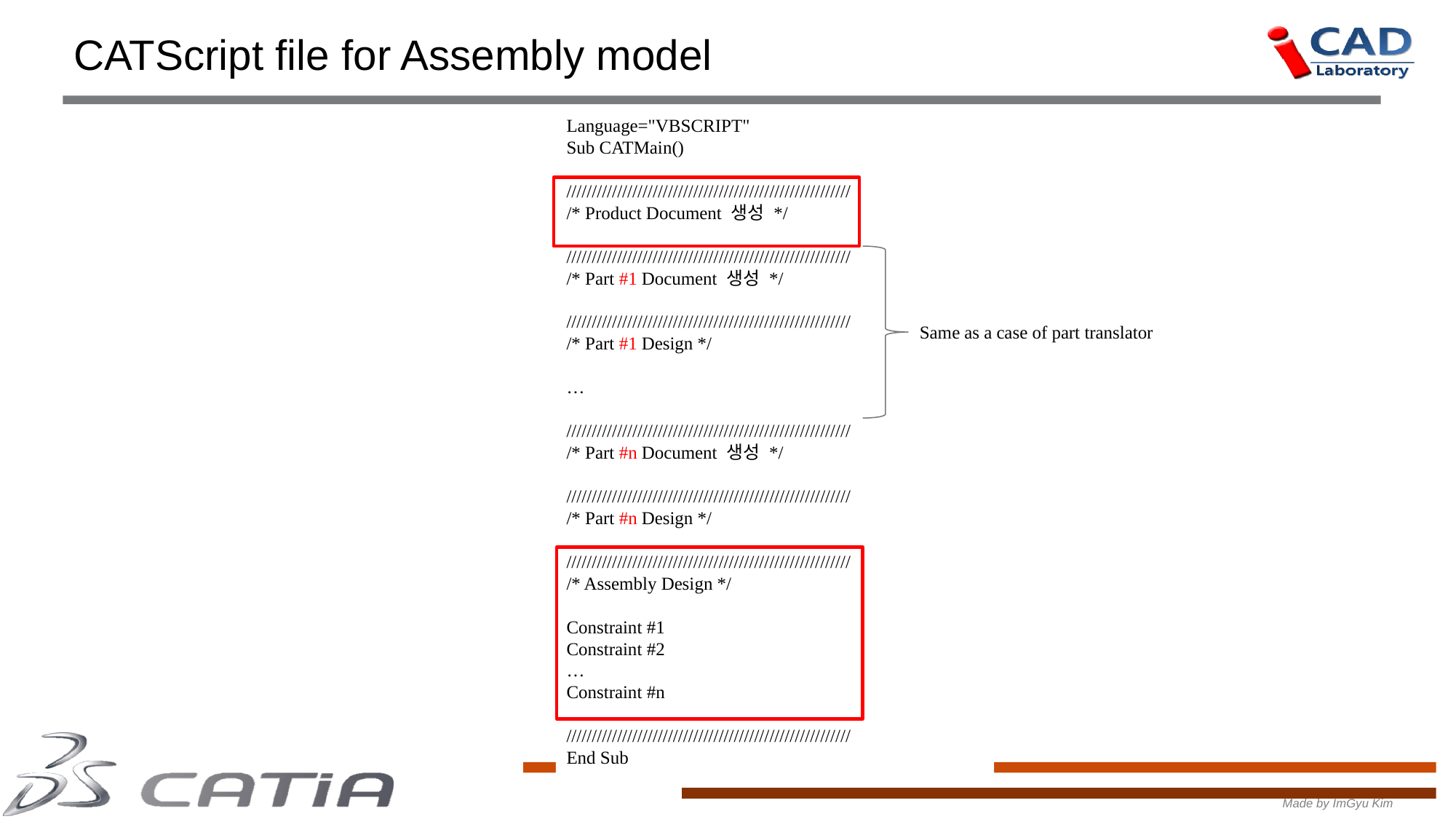

# CATScript file for Assembly model
Language="VBSCRIPT"
Sub CATMain()

////////////////////////////////////////////////////////
/* Product Document 생성 */

////////////////////////////////////////////////////////
/* Part #1 Document 생성 */

////////////////////////////////////////////////////////
/* Part #1 Design */

…

////////////////////////////////////////////////////////
/* Part #n Document 생성 */

////////////////////////////////////////////////////////
/* Part #n Design */

////////////////////////////////////////////////////////
/* Assembly Design */

Constraint #1
Constraint #2
…
Constraint #n

////////////////////////////////////////////////////////
End Sub

Same as a case of part translator